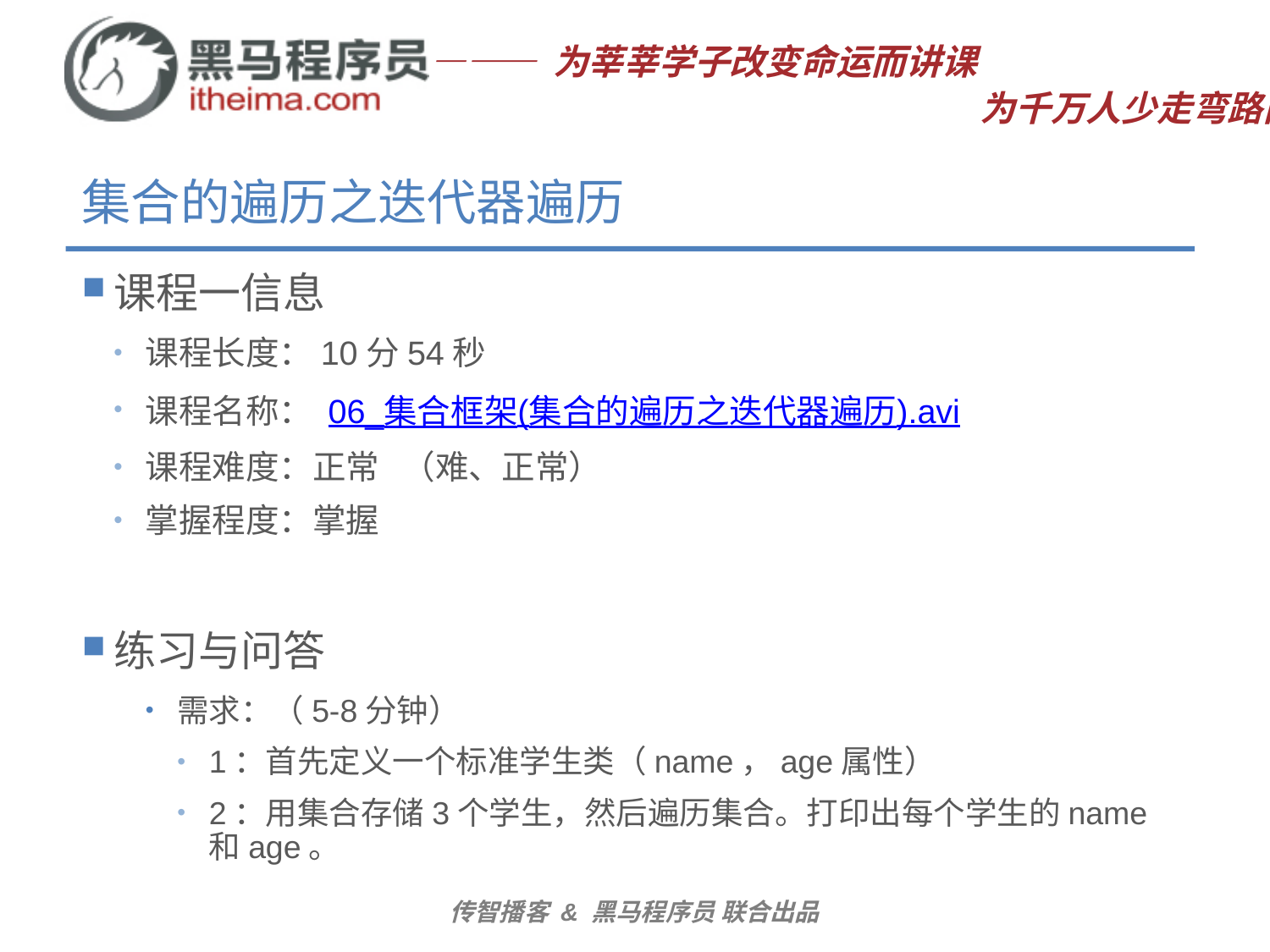

# 集合的遍历之迭代器遍历
课程一信息
课程长度：10分54秒
课程名称： 06_集合框架(集合的遍历之迭代器遍历).avi
课程难度：正常   （难、正常）
掌握程度：掌握

练习与问答
需求：（5-8分钟）
1：首先定义一个标准学生类（name，age属性）
2：用集合存储3个学生，然后遍历集合。打印出每个学生的name和age。